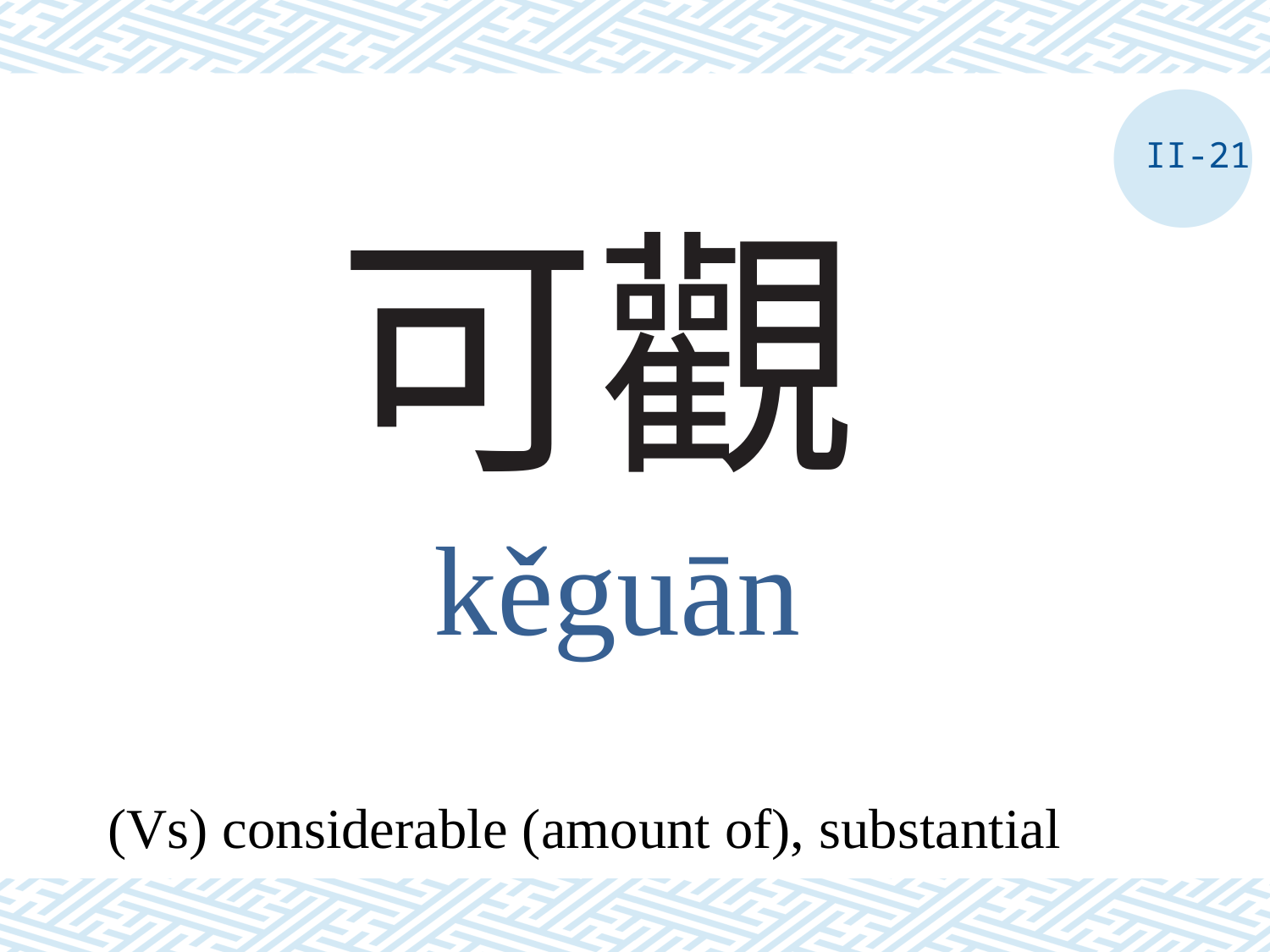

II-21

# 可觀
kěguān
(Vs) considerable (amount of), substantial